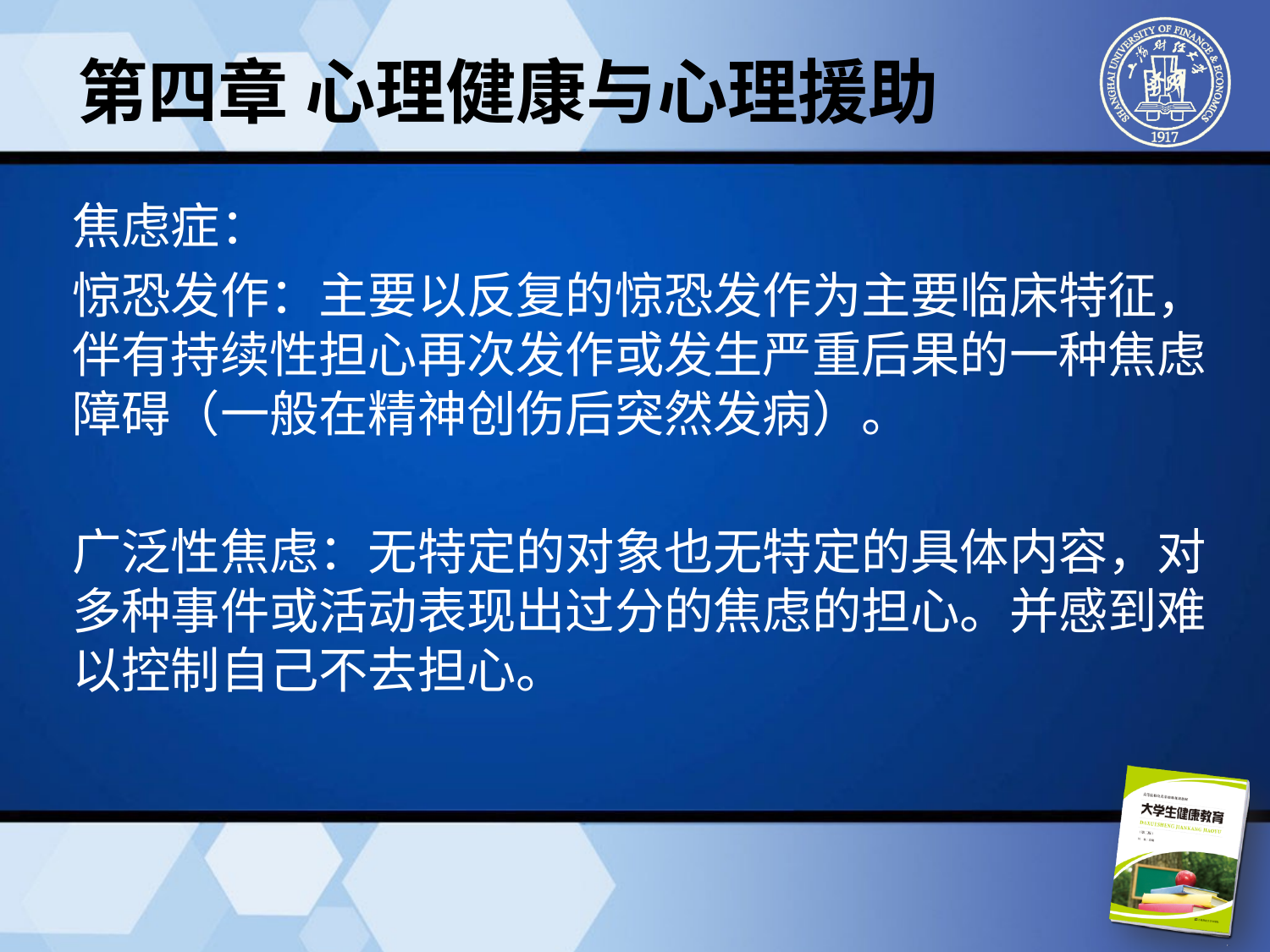

第四章 心理健康与心理援助
焦虑症：
惊恐发作：主要以反复的惊恐发作为主要临床特征，伴有持续性担心再次发作或发生严重后果的一种焦虑障碍（一般在精神创伤后突然发病）。

广泛性焦虑：无特定的对象也无特定的具体内容，对多种事件或活动表现出过分的焦虑的担心。并感到难以控制自己不去担心。